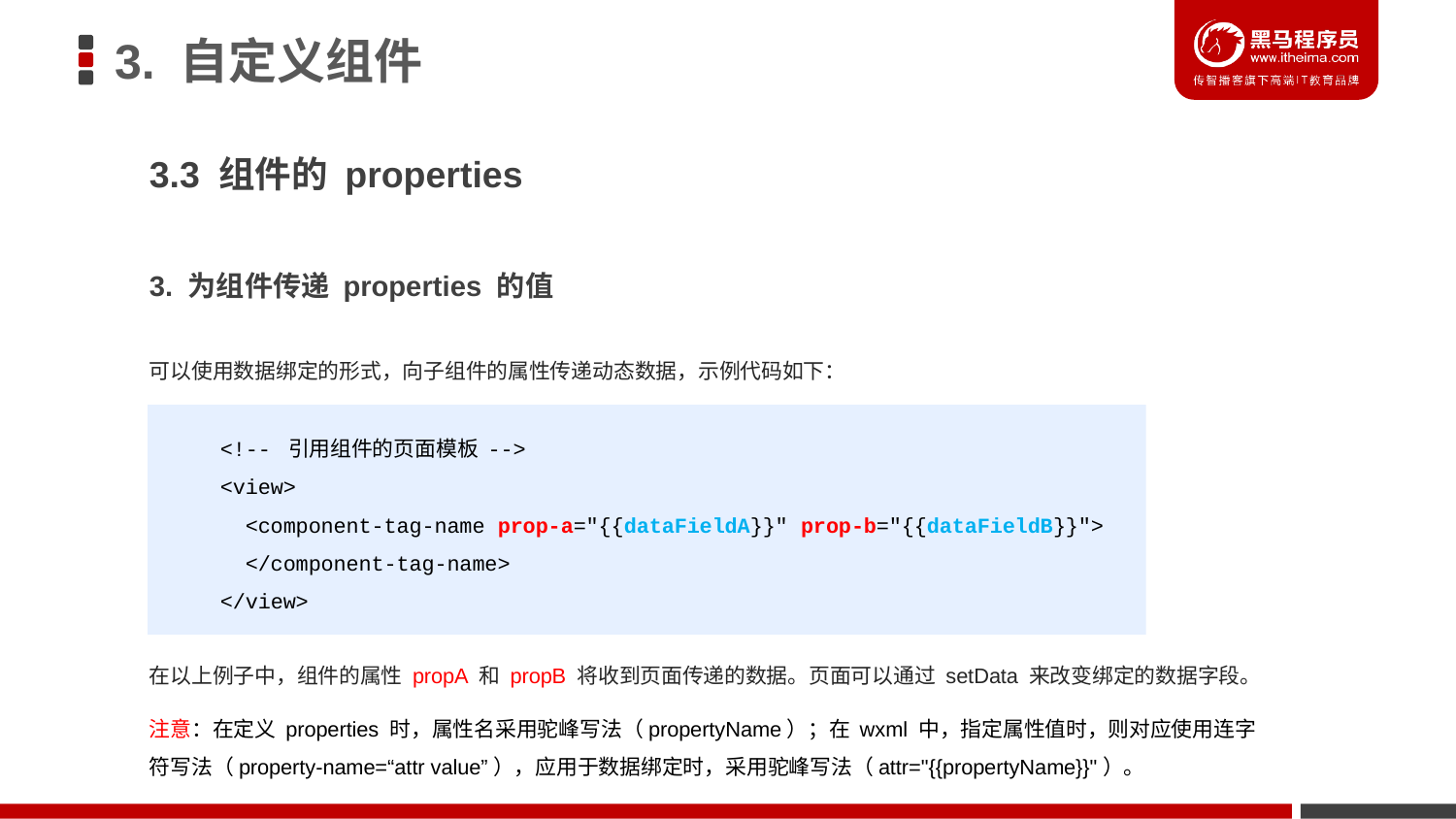

# 3. 自定义组件
3.3 组件的 properties
3. 为组件传递 properties 的值
可以使用数据绑定的形式，向子组件的属性传递动态数据，示例代码如下：

<!-- 引用组件的页面模板 -->
<view>
  <component-tag-name prop-a="{{dataFieldA}}" prop-b="{{dataFieldB}}">
  </component-tag-name>
</view>
在以上例子中，组件的属性 propA 和 propB 将收到页面传递的数据。页面可以通过 setData 来改变绑定的数据字段。
注意：在定义 properties 时，属性名采用驼峰写法（propertyName）；在 wxml 中，指定属性值时，则对应使用连字符写法（property-name=“attr value”），应用于数据绑定时，采用驼峰写法（attr="{{propertyName}}"）。